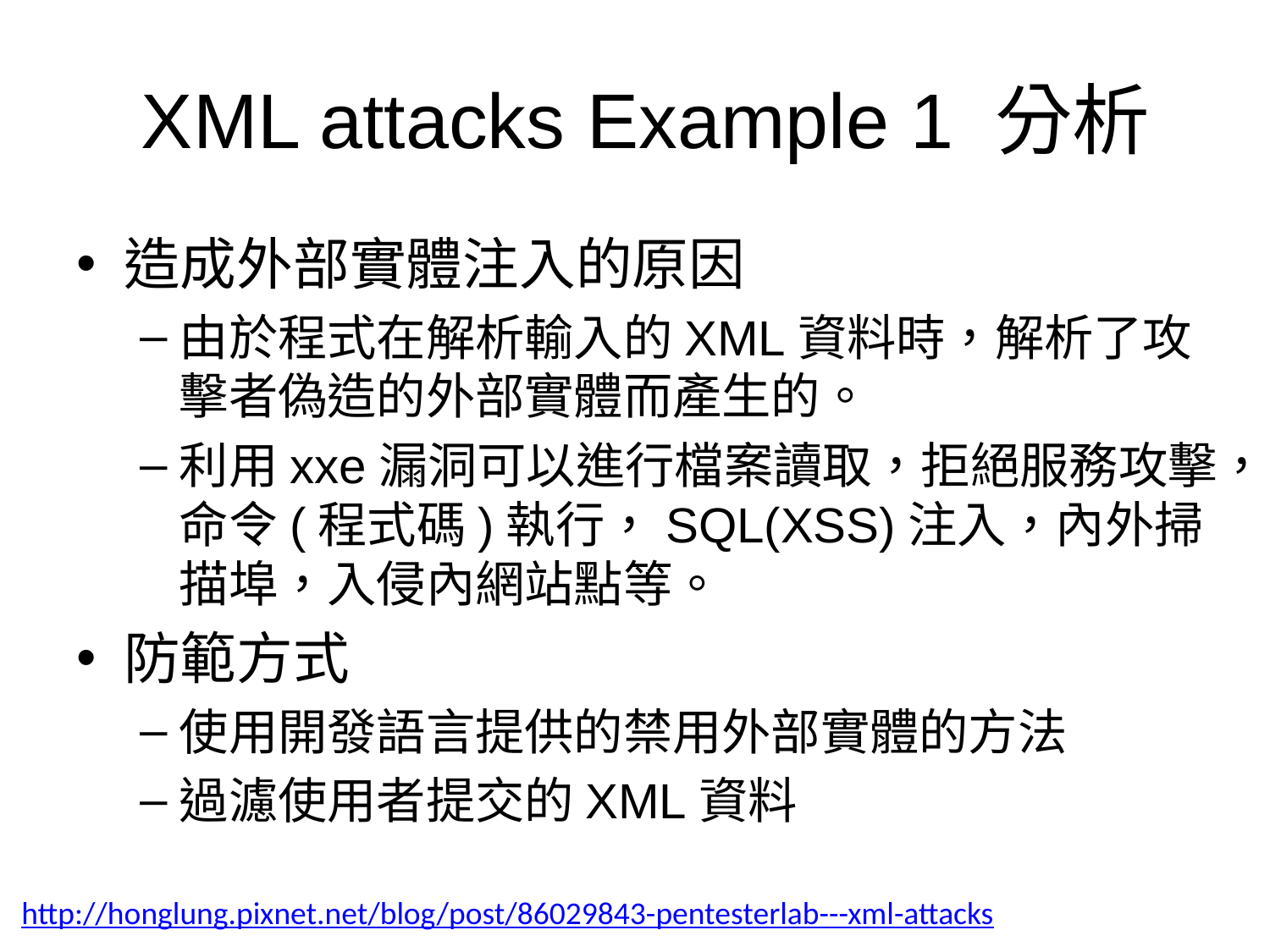

# XML attacks Example 1 分析
造成外部實體注入的原因
由於程式在解析輸入的XML資料時，解析了攻擊者偽造的外部實體而產生的。
利用xxe漏洞可以進行檔案讀取，拒絕服務攻擊，命令(程式碼)執行，SQL(XSS)注入，內外掃描埠，入侵內網站點等。
防範方式
使用開發語言提供的禁用外部實體的方法
過濾使用者提交的XML資料

http://honglung.pixnet.net/blog/post/86029843-pentesterlab---xml-attacks